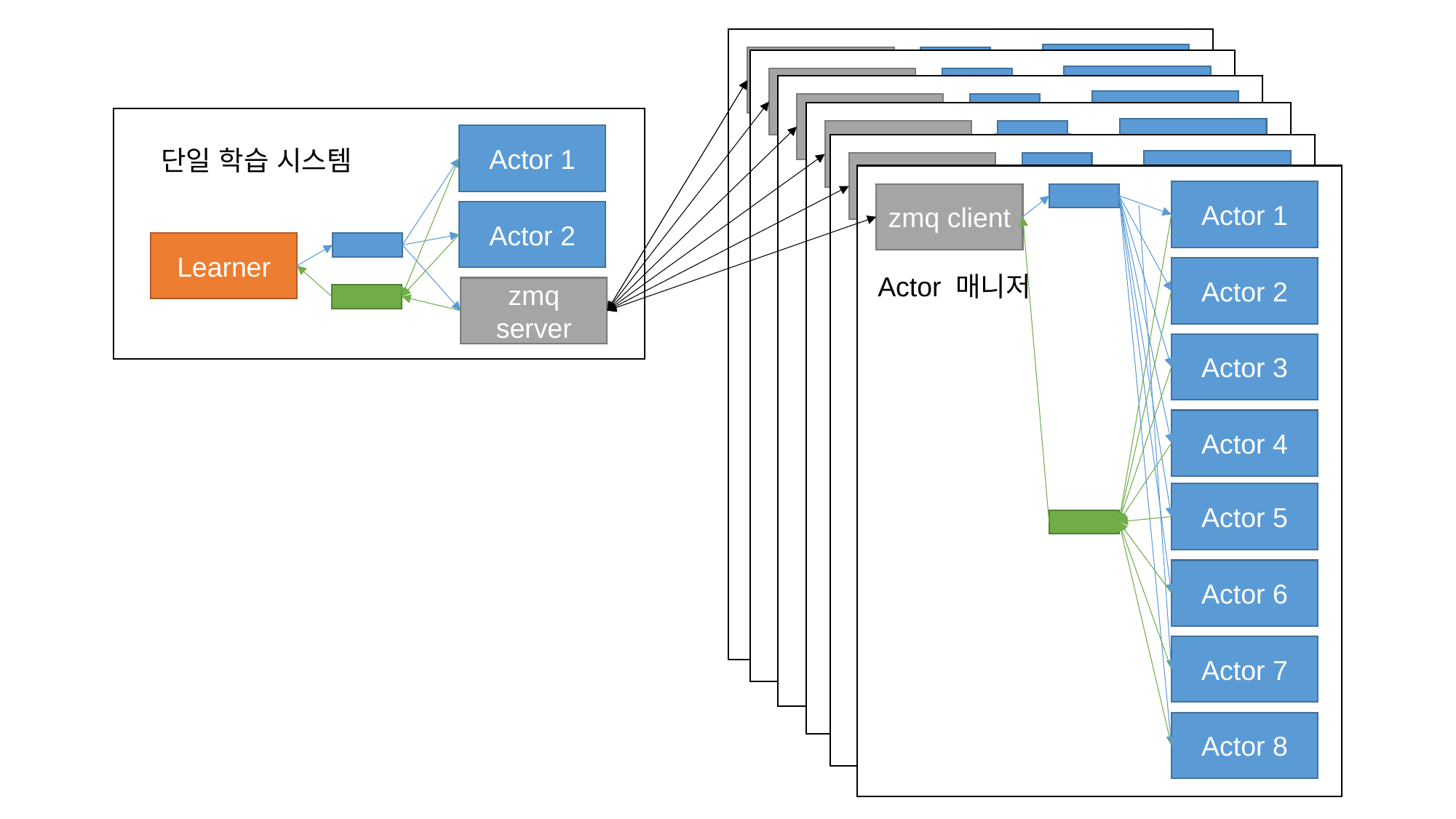

Actor 1
zmq client

Actor 1
zmq client

Actor 1
zmq client

Actor 2
Actor 1
zmq client

PC 2
Actor 1

단일 학습 시스템
Actor 2
PC 2
Actor 1
zmq client

Actor 2
PC 2
Actor 1
zmq client

Actor 3
Actor 2
PC 2
Actor 2
Actor 3
Actor 2
PC 2
Learner

Actor 3
Actor 2
Actor 매니저
Actor 4
Actor 3
zmq server

Actor 4
Actor 3
Actor 4
Actor 3
Actor 1
Actor 4

Actor 1
Actor 4
Actor 1

Actor 4
Actor 2

Actor 1
Actor 2

Actor 1
Actor 2

Actor 5
Actor 3
Actor 2

Actor 3
Actor 2
Actor 3
Actor 6
Actor 4
Actor 3
Actor 4
Actor 3
Actor 4
Actor 7
Actor 4
Actor 4
Actor 8